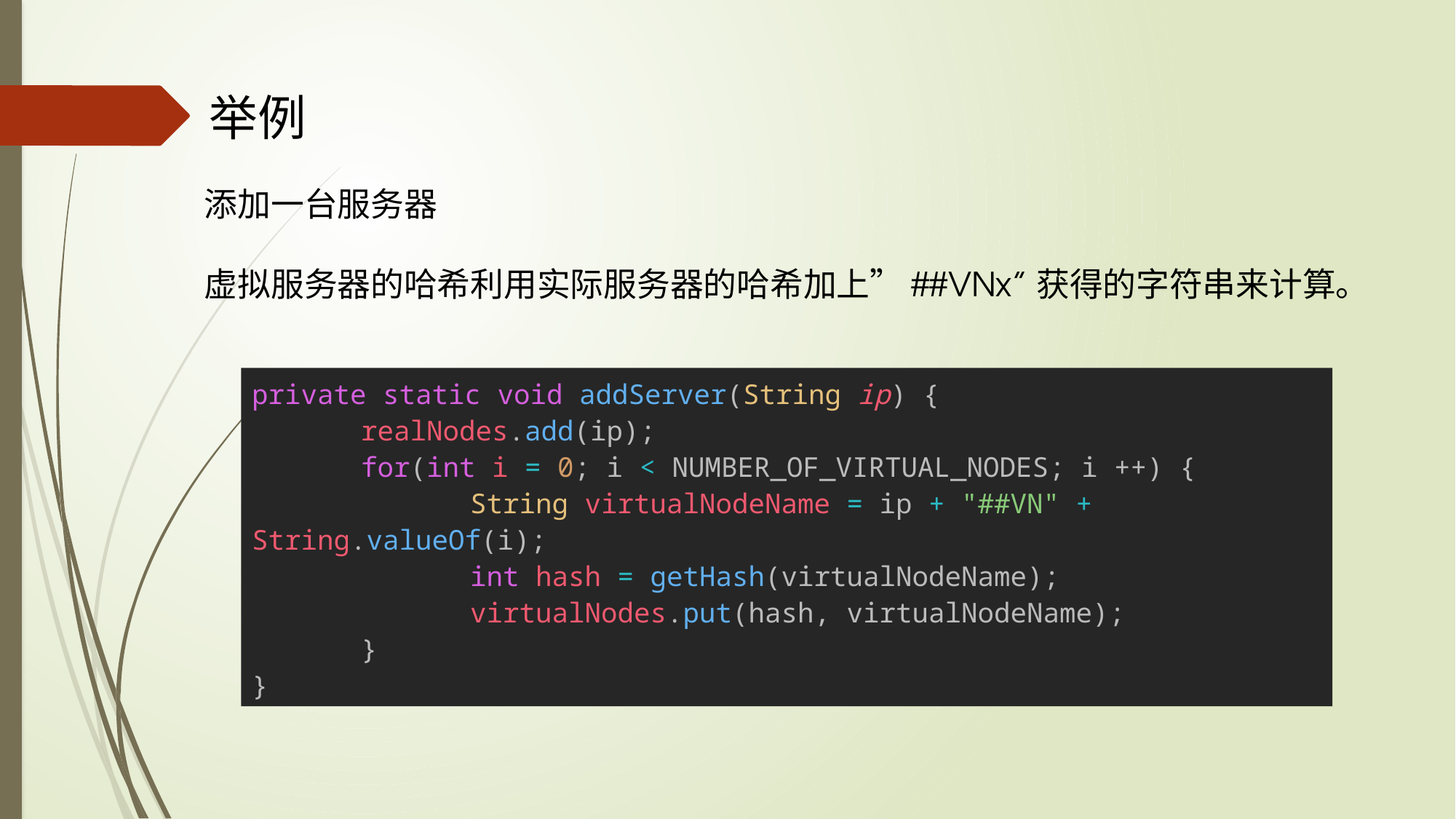

举例
添加一台服务器

虚拟服务器的哈希利用实际服务器的哈希加上”##VNx”获得的字符串来计算。
private static void addServer(String ip) {
	realNodes.add(ip);
	for(int i = 0; i < NUMBER_OF_VIRTUAL_NODES; i ++) {
		String virtualNodeName = ip + "##VN" + String.valueOf(i);
		int hash = getHash(virtualNodeName);
		virtualNodes.put(hash, virtualNodeName);
	}
}